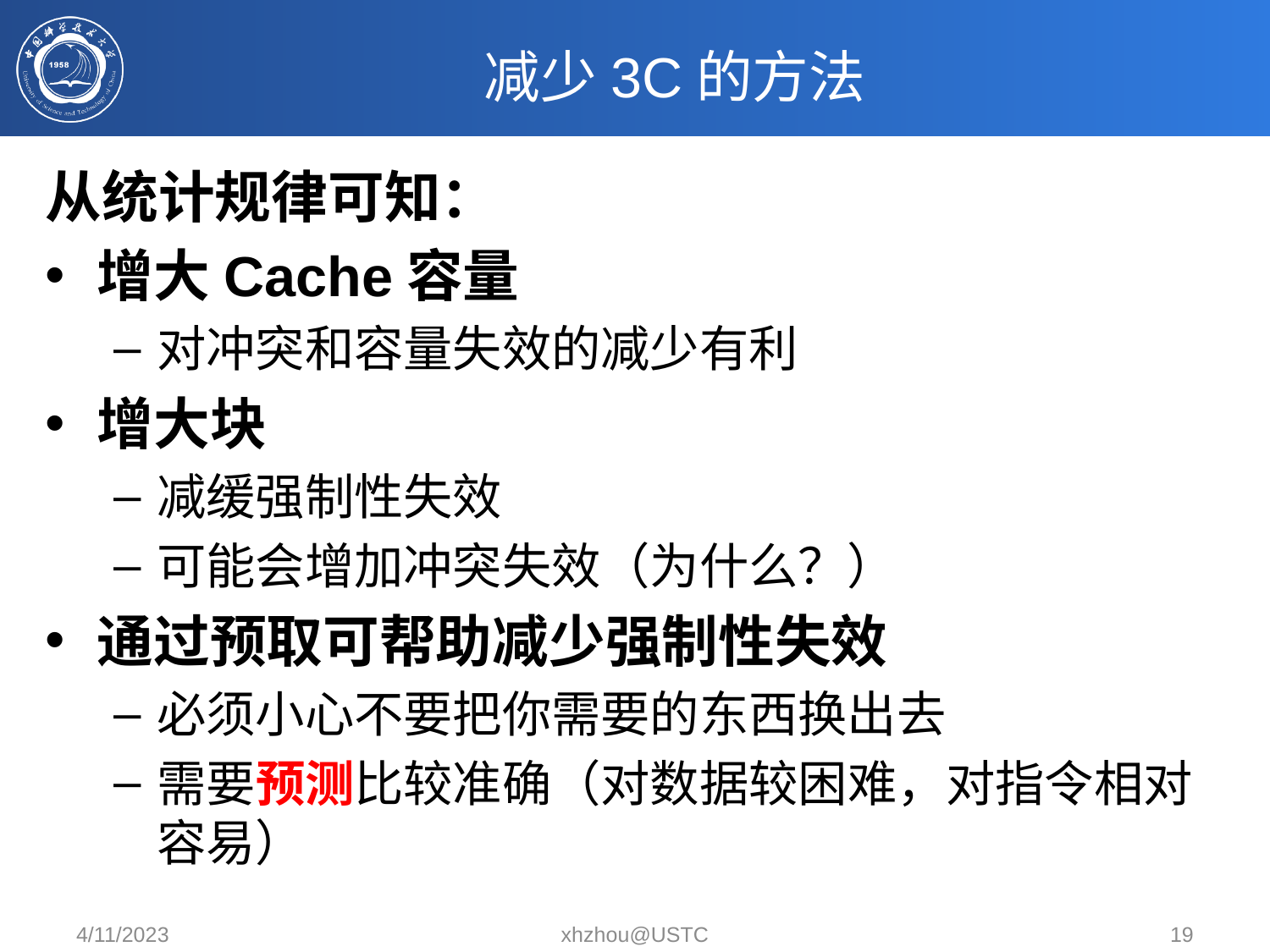

# 减少3C的方法
从统计规律可知：
增大Cache容量
对冲突和容量失效的减少有利
增大块
减缓强制性失效
可能会增加冲突失效（为什么？）
通过预取可帮助减少强制性失效
必须小心不要把你需要的东西换出去
需要预测比较准确（对数据较困难，对指令相对容易）
4/11/2023
xhzhou@USTC
19